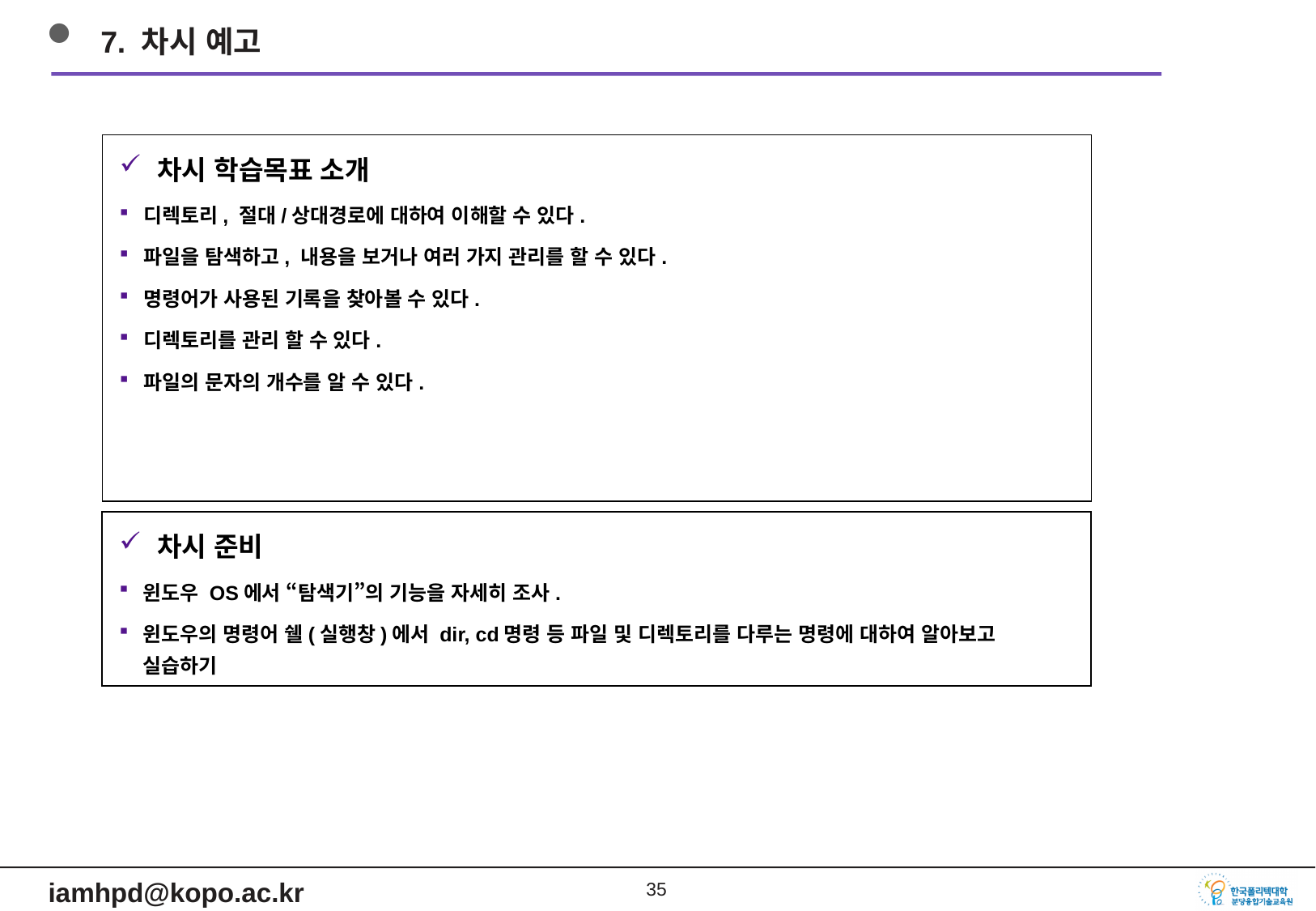

7. 차시 예고
차시 학습목표 소개
디렉토리, 절대/상대경로에 대하여 이해할 수 있다.
파일을 탐색하고, 내용을 보거나 여러 가지 관리를 할 수 있다.
명령어가 사용된 기록을 찾아볼 수 있다.
디렉토리를 관리 할 수 있다.
파일의 문자의 개수를 알 수 있다.

차시 준비
윈도우 OS에서 “탐색기”의 기능을 자세히 조사.
윈도우의 명령어 쉘(실행창)에서 dir, cd명령 등 파일 및 디렉토리를 다루는 명령에 대하여 알아보고 실습하기
35